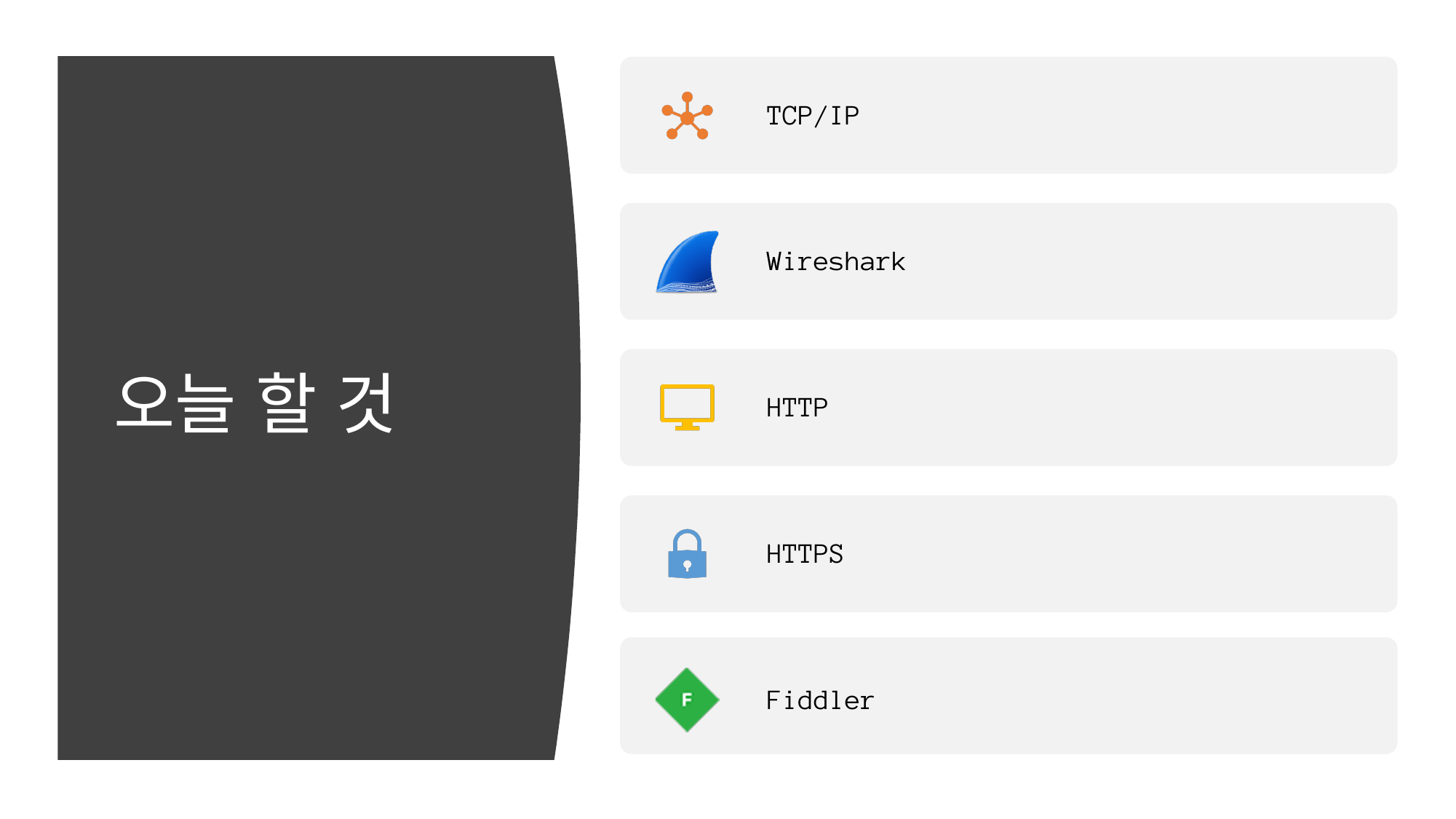

TCP/IP
Wireshark
HTTP
HTTPS
Fiddler

오늘 할 것